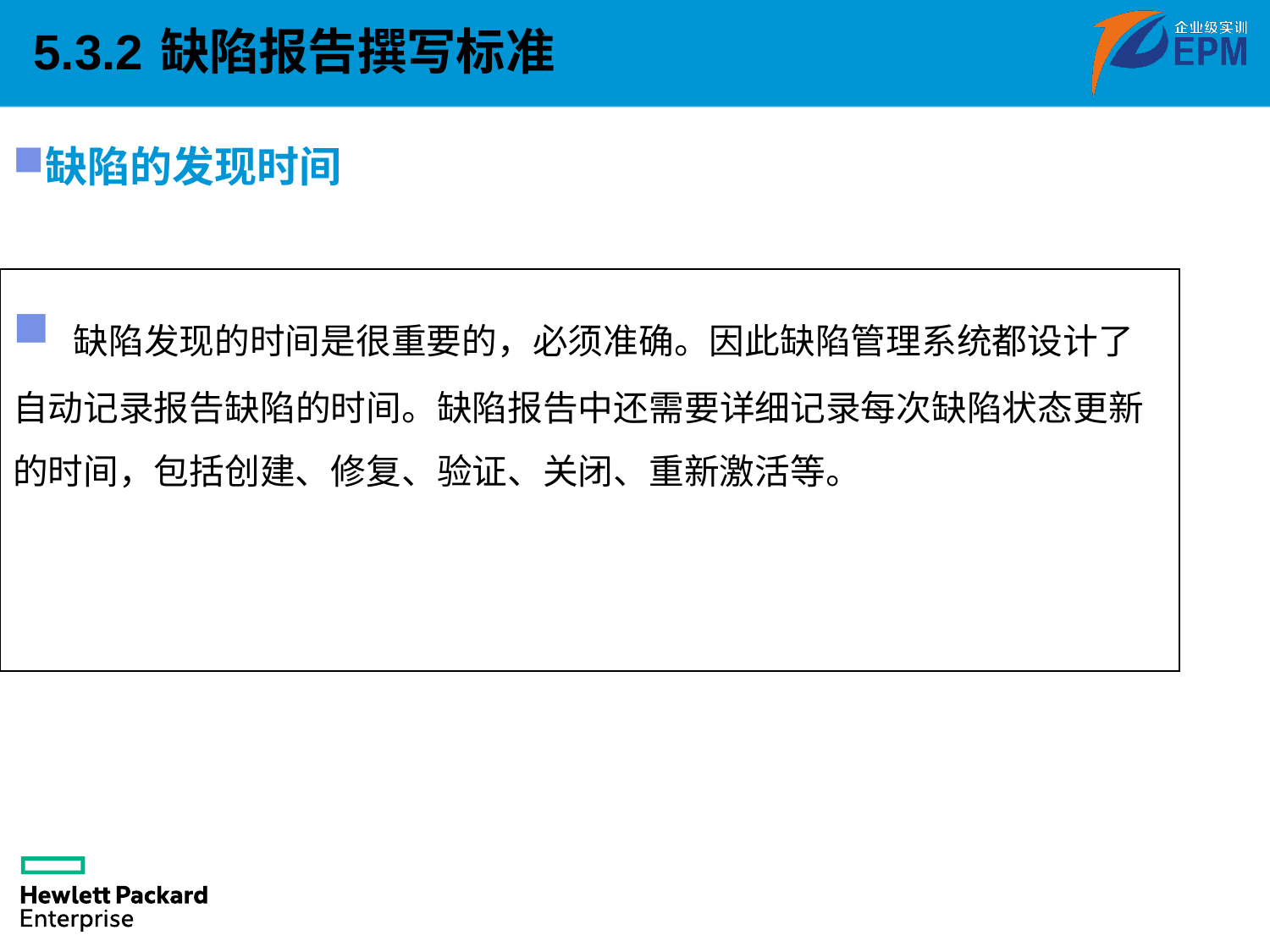

# 5.3.2	缺陷报告撰写标准
缺陷的发现时间
 缺陷发现的时间是很重要的，必须准确。因此缺陷管理系统都设计了自动记录报告缺陷的时间。缺陷报告中还需要详细记录每次缺陷状态更新的时间，包括创建、修复、验证、关闭、重新激活等。